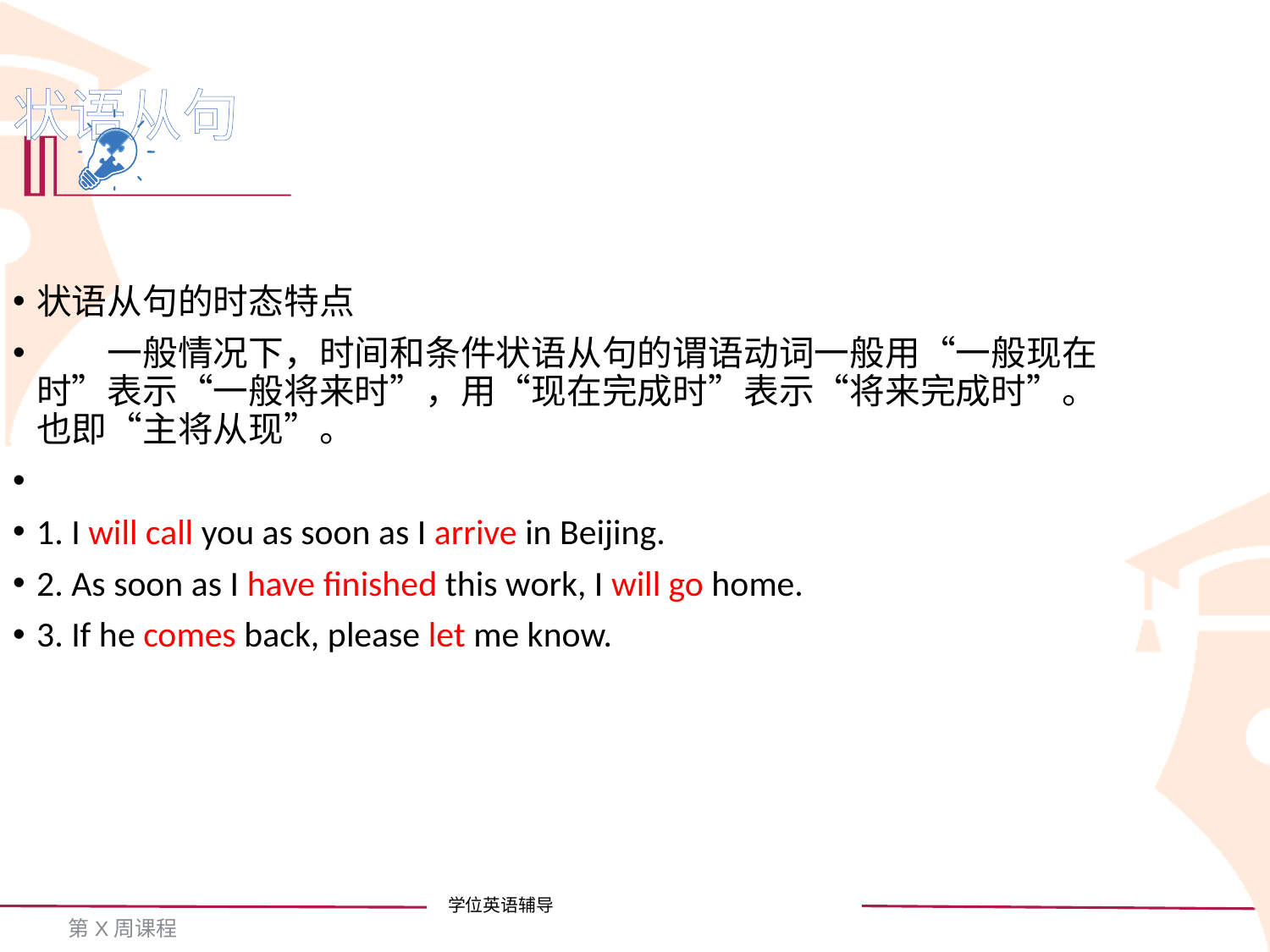

状语从句

状语从句的时态特点
　　一般情况下，时间和条件状语从句的谓语动词一般用“一般现在时”表示“一般将来时”，用“现在完成时”表示“将来完成时”。也即“主将从现”。

1. I will call you as soon as I arrive in Beijing.
2. As soon as I have finished this work, I will go home.
3. If he comes back, please let me know.